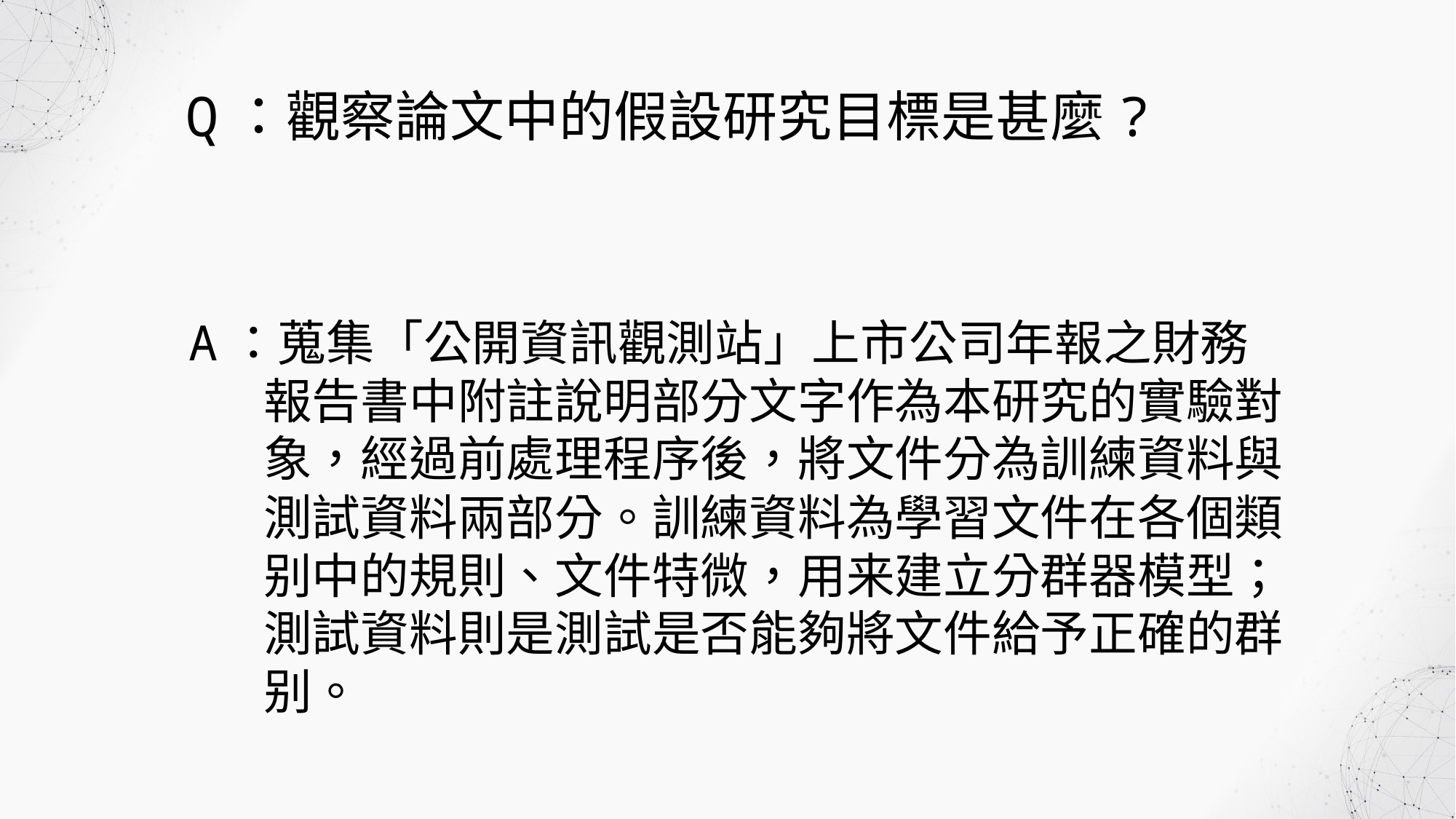

Q：觀察論文中的假設研究目標是甚麼?
A：蒐集「公開資訊觀測站」上市公司年報之財務報告書中附註說明部分文字作為本研究的實驗對象，經過前處理程序後，將文件分為訓練資料與測試資料兩部分。訓練資料為學習文件在各個類别中的規則、文件特微，用来建立分群器模型；測試資料則是測試是否能夠將文件給予正確的群别。